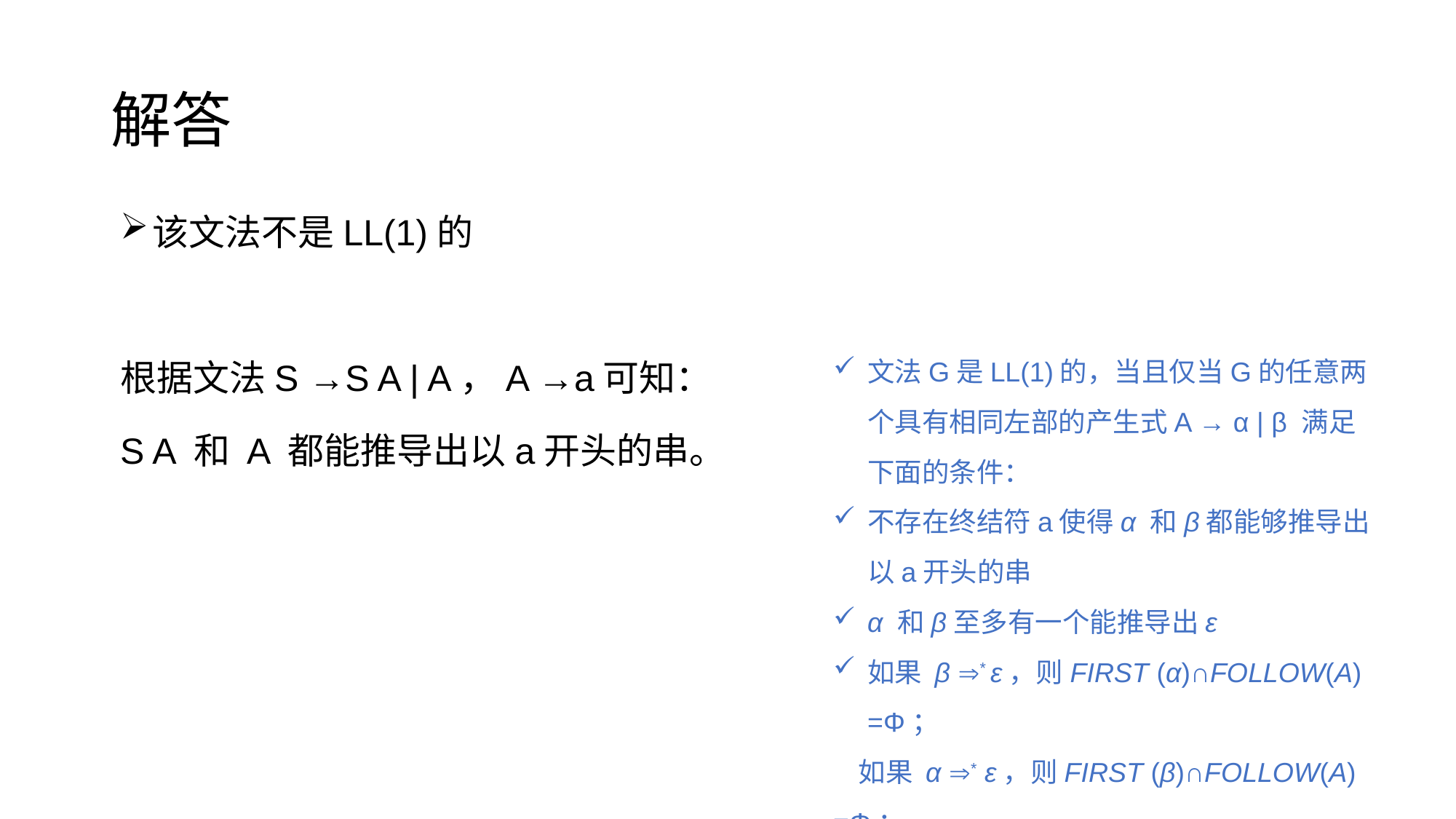

# 解答
该文法不是LL(1)的

根据文法S →S A | A，A →a可知：
S A 和 A 都能推导出以a开头的串。

文法G是LL(1)的，当且仅当G的任意两个具有相同左部的产生式A → α | β 满足下面的条件：
不存在终结符a使得α 和β都能够推导出以a开头的串
α 和β至多有一个能推导出ε
如果 β ⇒* ε，则FIRST (α)∩FOLLOW(A) =Φ；
   如果 α ⇒* ε，则FIRST (β)∩FOLLOW(A) =Φ；